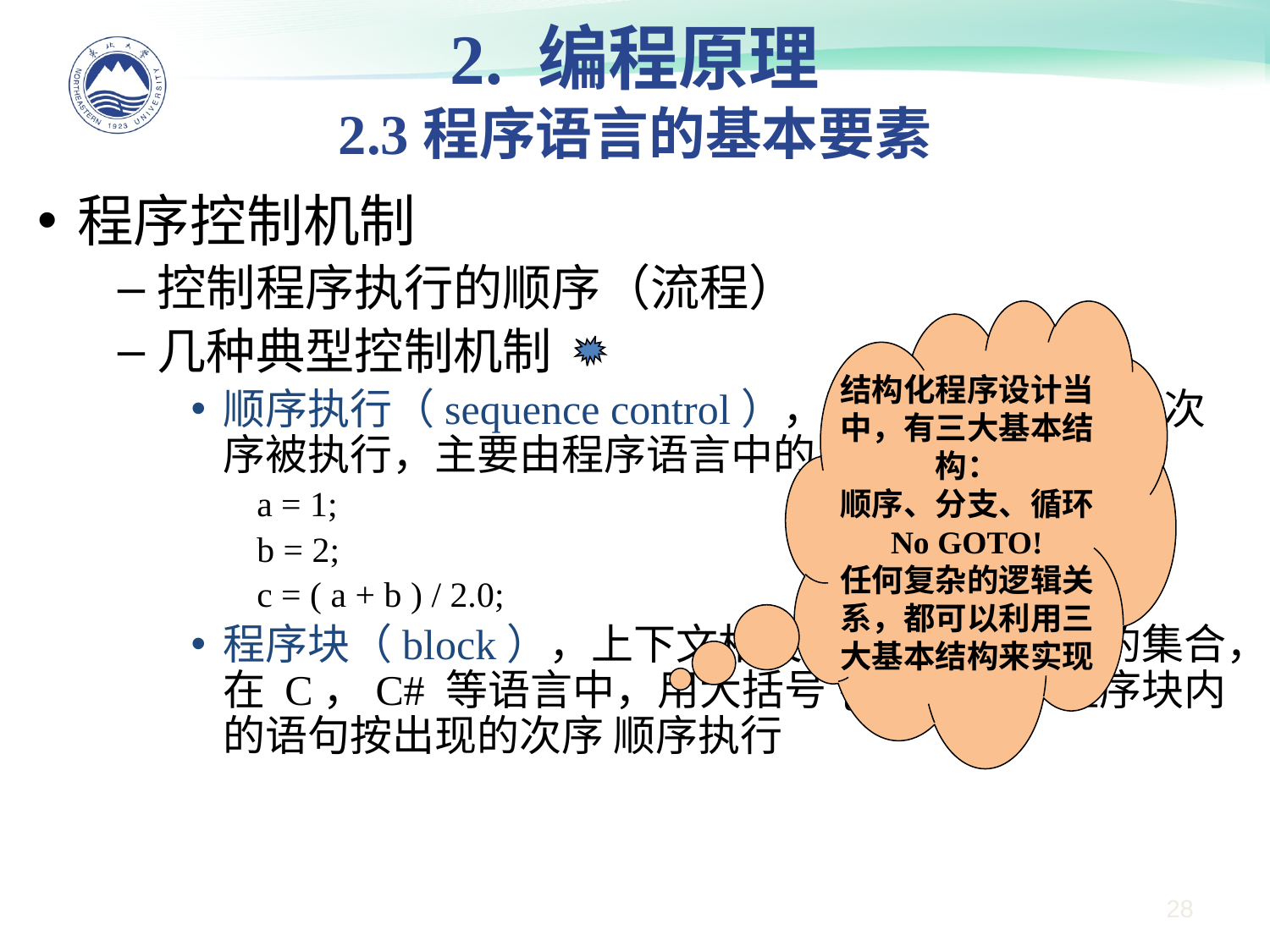

2. 编程原理
2.3程序语言的基本要素
程序控制机制
控制程序执行的顺序（流程）
几种典型控制机制
顺序执行（sequence control），程序语句按出现的次序被执行，主要由程序语言中的“赋值语句”实现
a = 1;
b = 2;
c = ( a + b ) / 2.0;
程序块（block），上下文相关的一组程序语句的集合，在 C，C# 等语言中，用大括号{}来标识，程序块内的语句按出现的次序 顺序执行
结构化程序设计当中，有三大基本结构：
顺序、分支、循环
No GOTO!
任何复杂的逻辑关系，都可以利用三大基本结构来实现

28